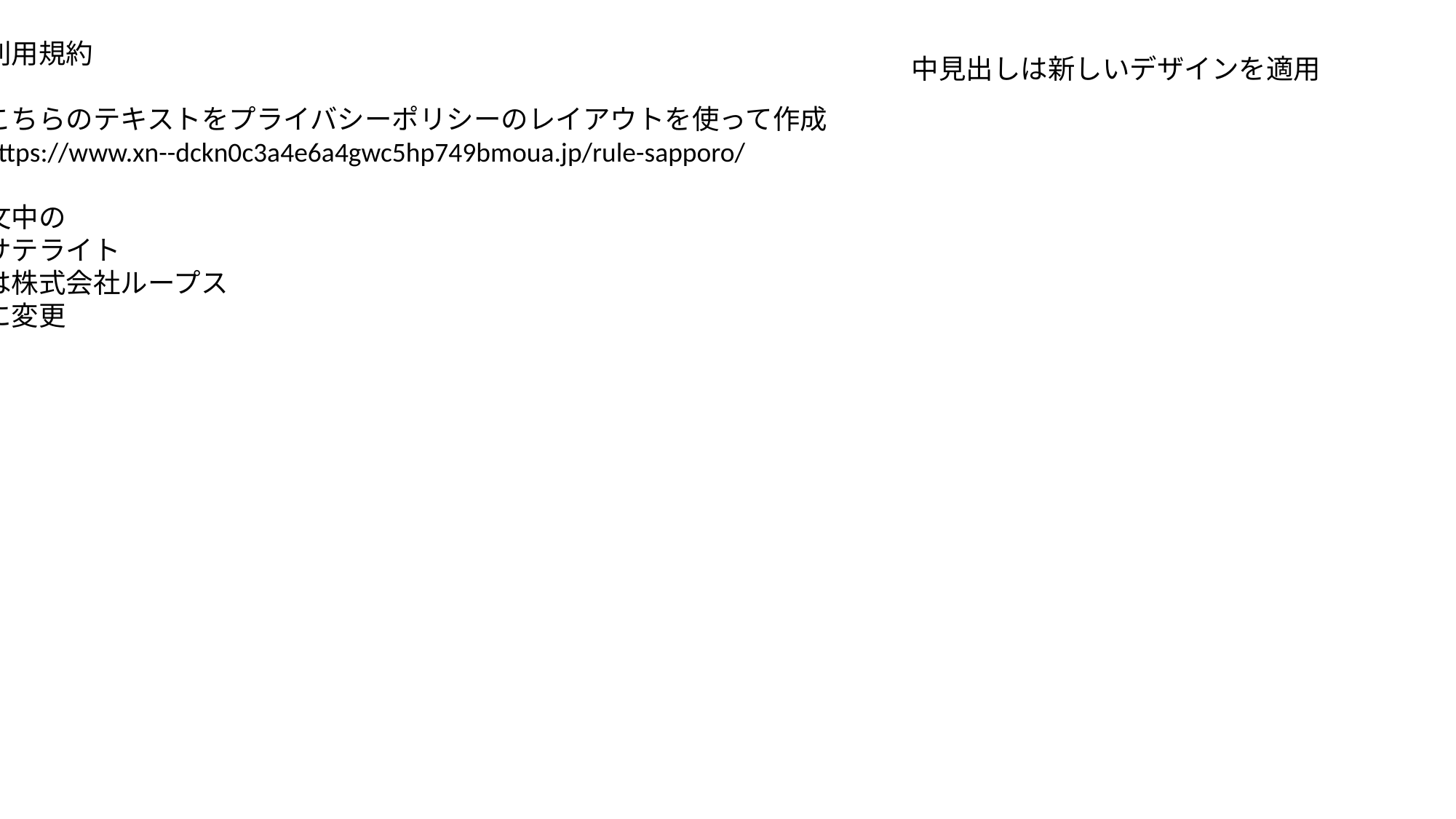

利用規約

こちらのテキストをプライバシーポリシーのレイアウトを使って作成
https://www.xn--dckn0c3a4e6a4gwc5hp749bmoua.jp/rule-sapporo/

文中の
サテライト
は株式会社ループス
に変更
中見出しは新しいデザインを適用